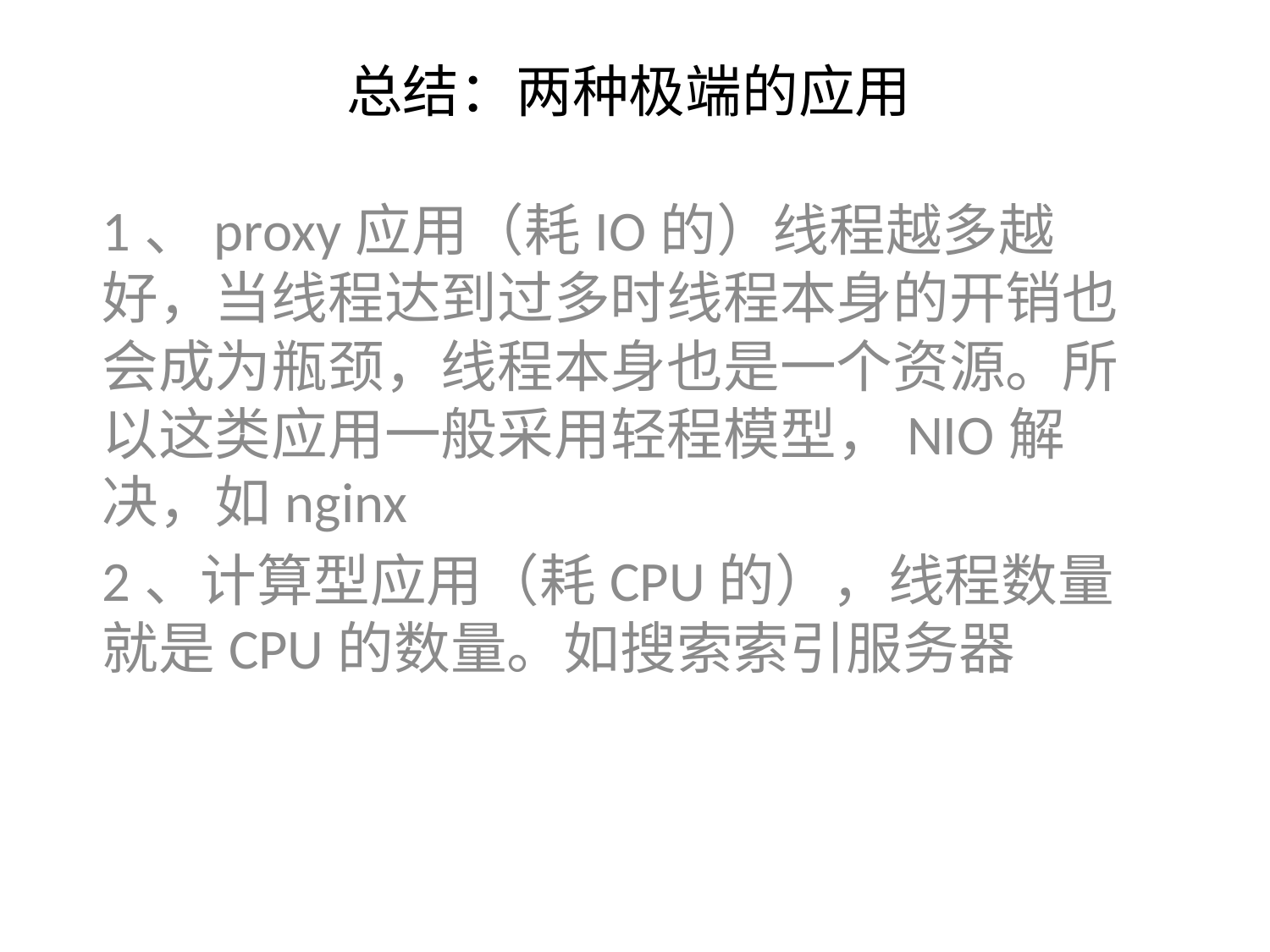

# 总结：两种极端的应用
1、proxy应用（耗IO的）线程越多越好，当线程达到过多时线程本身的开销也会成为瓶颈，线程本身也是一个资源。所以这类应用一般采用轻程模型，NIO解决，如nginx
2、计算型应用（耗CPU的），线程数量就是CPU的数量。如搜索索引服务器